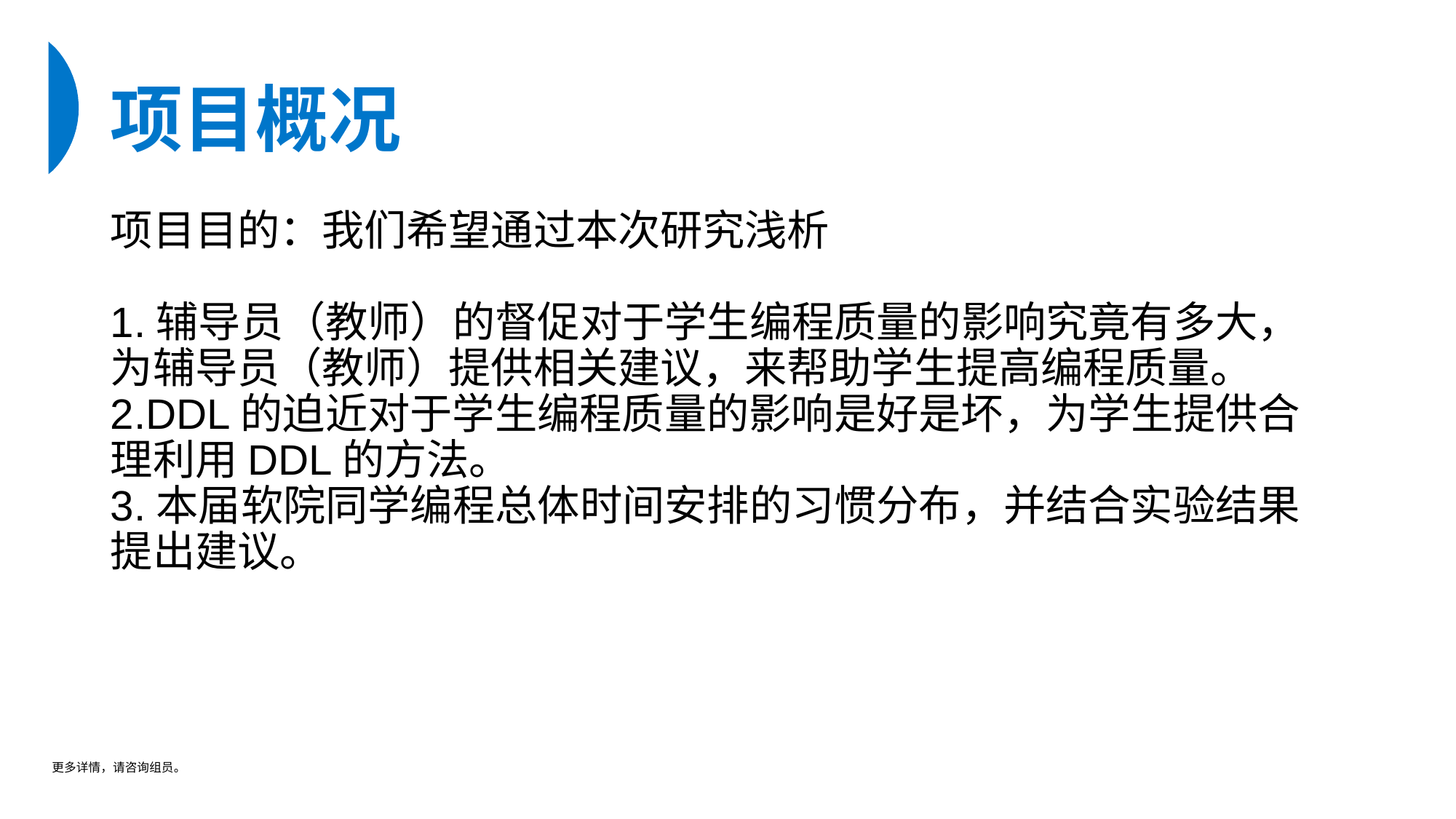

# 项目概况
项目目的：我们希望通过本次研究浅析

1.辅导员（教师）的督促对于学生编程质量的影响究竟有多大，为辅导员（教师）提供相关建议，来帮助学生提高编程质量。
2.DDL的迫近对于学生编程质量的影响是好是坏，为学生提供合理利用DDL的方法。
3.本届软院同学编程总体时间安排的习惯分布，并结合实验结果提出建议。
更多详情，请咨询组员。